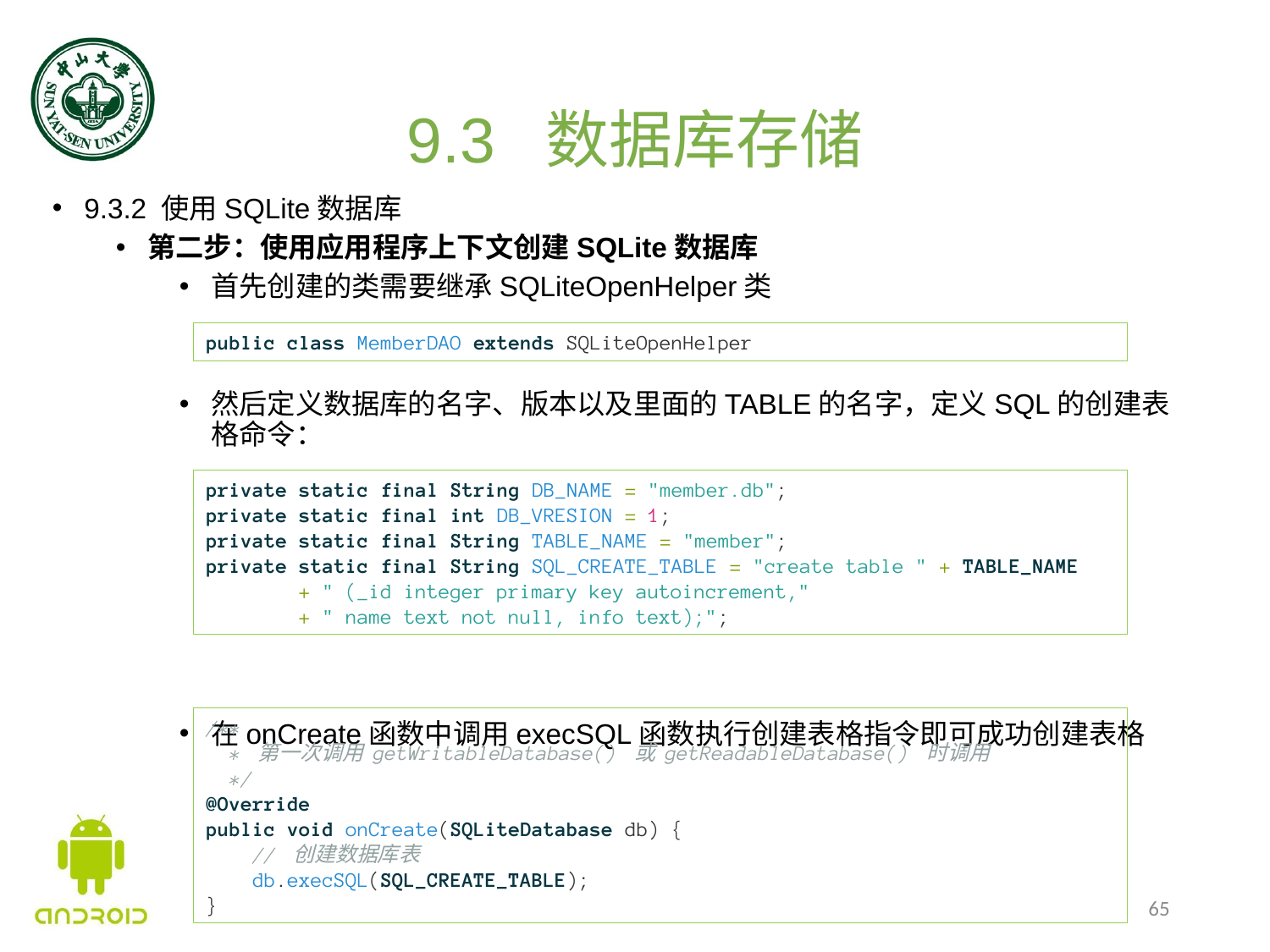

# 9.3  数据库存储
9.3.2 使用SQLite数据库
第二步：使用应用程序上下文创建SQLite数据库
首先创建的类需要继承SQLiteOpenHelper类

然后定义数据库的名字、版本以及里面的TABLE的名字，定义SQL的创建表格命令：

在onCreate函数中调用execSQL函数执行创建表格指令即可成功创建表格

public class MemberDAO extends SQLiteOpenHelper
private static final String DB_NAME = "member.db";
private static final int DB_VRESION = 1;
private static final String TABLE_NAME = "member";
private static final String SQL_CREATE_TABLE = "create table " + TABLE_NAME
        + " (_id integer primary key autoincrement,"
        + " name text not null, info text);";
/**
  * 第一次调用 getWritableDatabase() 或 getReadableDatabase() 时调用
  */
@Override
public void onCreate(SQLiteDatabase db) {
    // 创建数据库表
    db.execSQL(SQL_CREATE_TABLE);
}
65